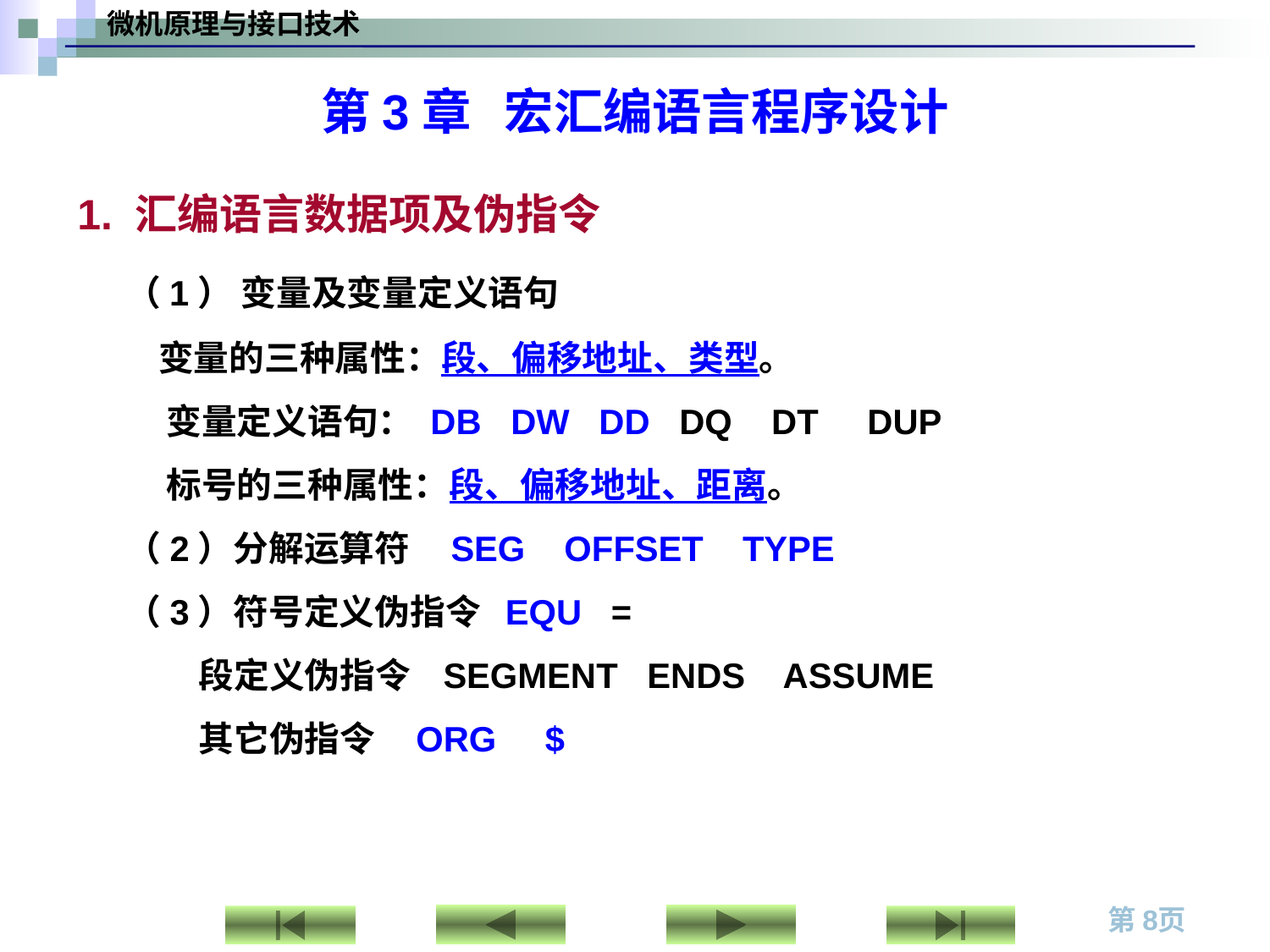

# 第3章   宏汇编语言程序设计
1. 汇编语言数据项及伪指令
    （1） 变量及变量定义语句
         变量的三种属性：段、偏移地址、类型。
          变量定义语句： DB   DW   DD   DQ    DT     DUP
          标号的三种属性：段、偏移地址、距离。
     （2）分解运算符    SEG    OFFSET    TYPE
     （3）符号定义伪指令  EQU   =
              段定义伪指令   SEGMENT   ENDS    ASSUME
              其它伪指令    ORG     $